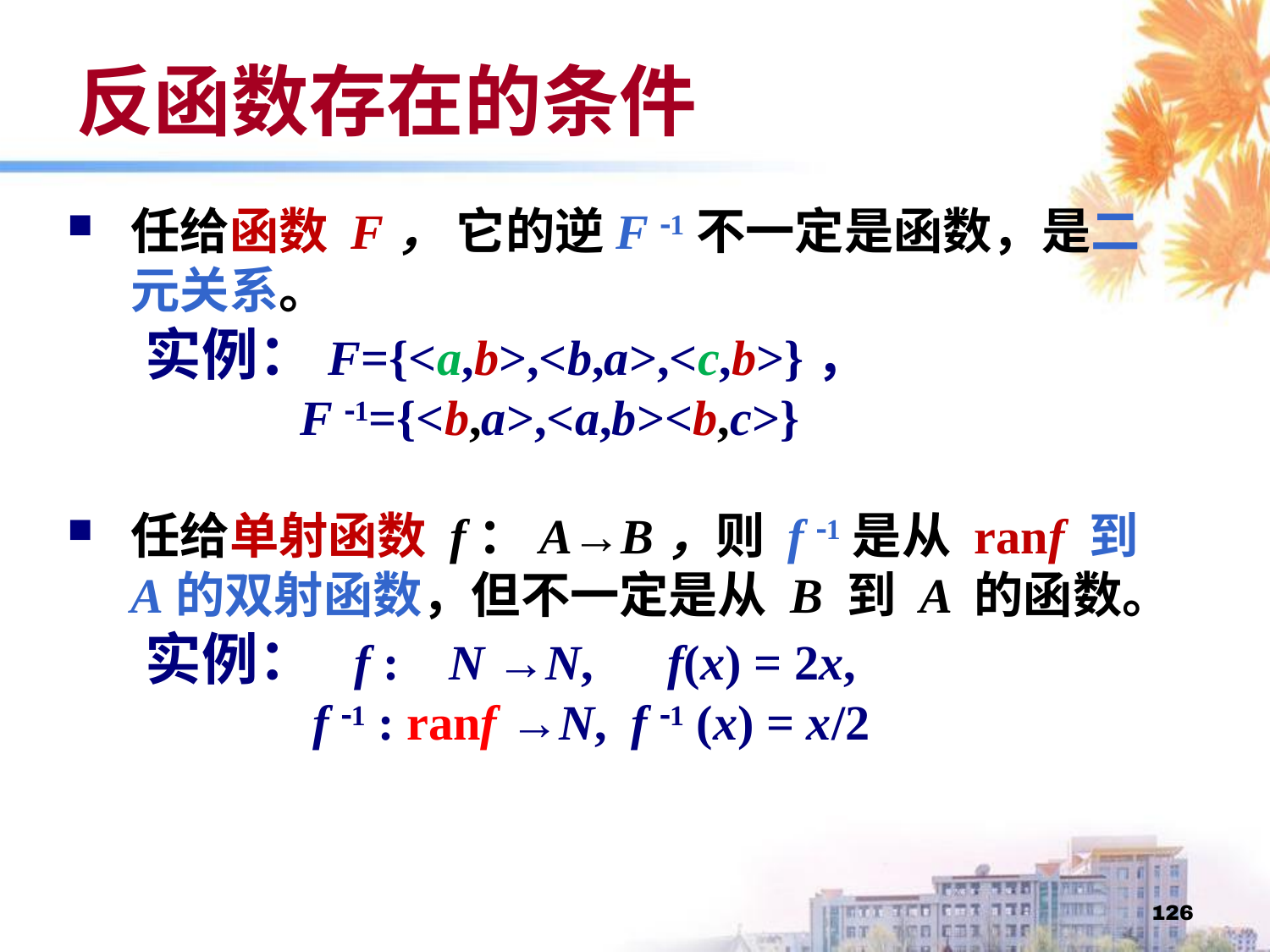

# 反函数存在的条件
任给函数 F， 它的逆F −1不一定是函数，是二元关系。
     实例：F={<a,b>,<b,a>,<c,b>}，
                   F −1={<b,a>,<a,b><b,c>}

任给单射函数 f：A→B，则 f −1是从 ranf 到 A的双射函数，但不一定是从 B 到 A 的函数。
     实例：  f :    N →N,      f(x) = 2x,
                    f −1 : ranf →N,  f −1 (x) = x/2

126